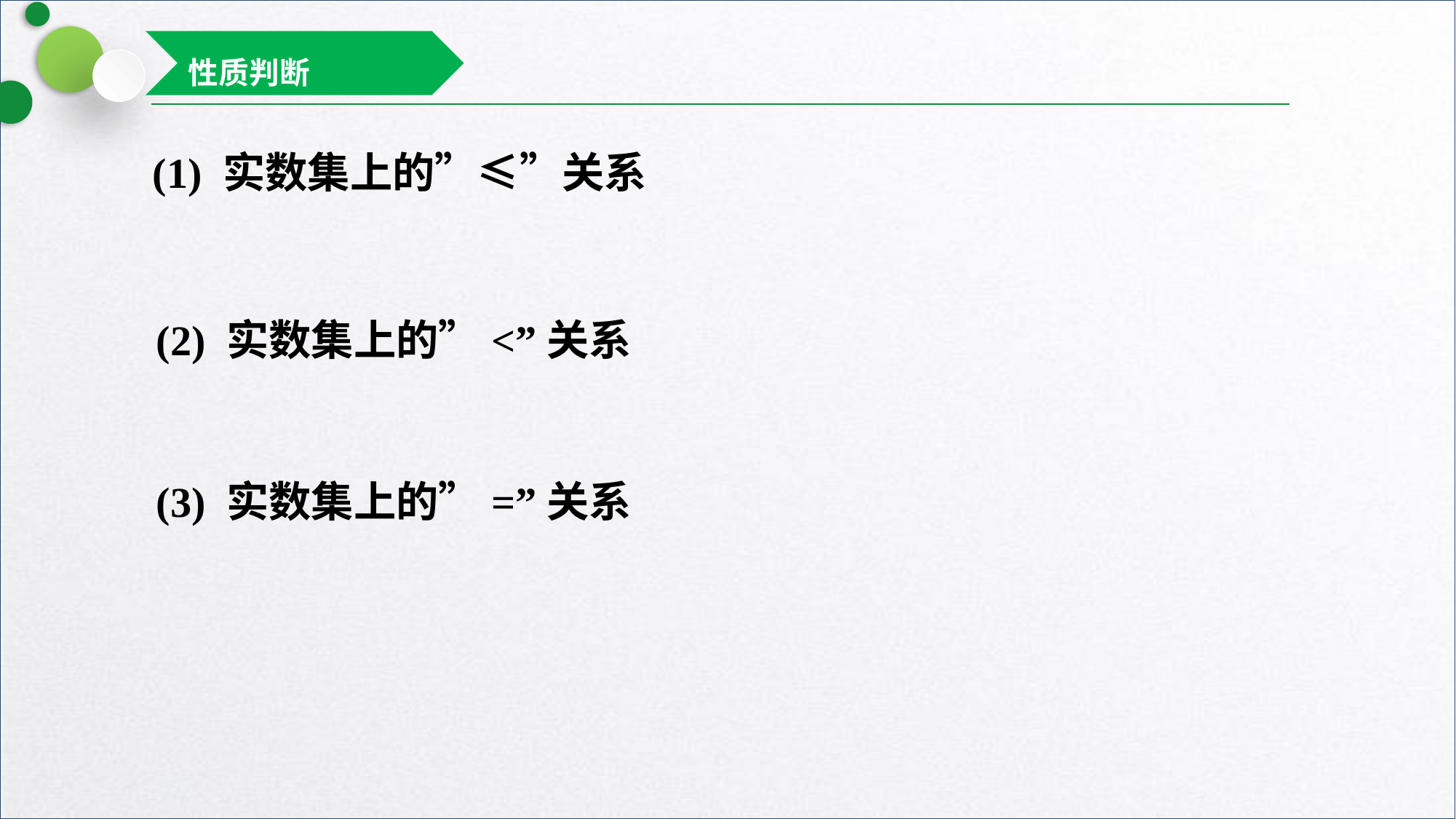

性质判断
(1) 实数集上的”≤”关系
(2) 实数集上的”<”关系
(3) 实数集上的”=”关系